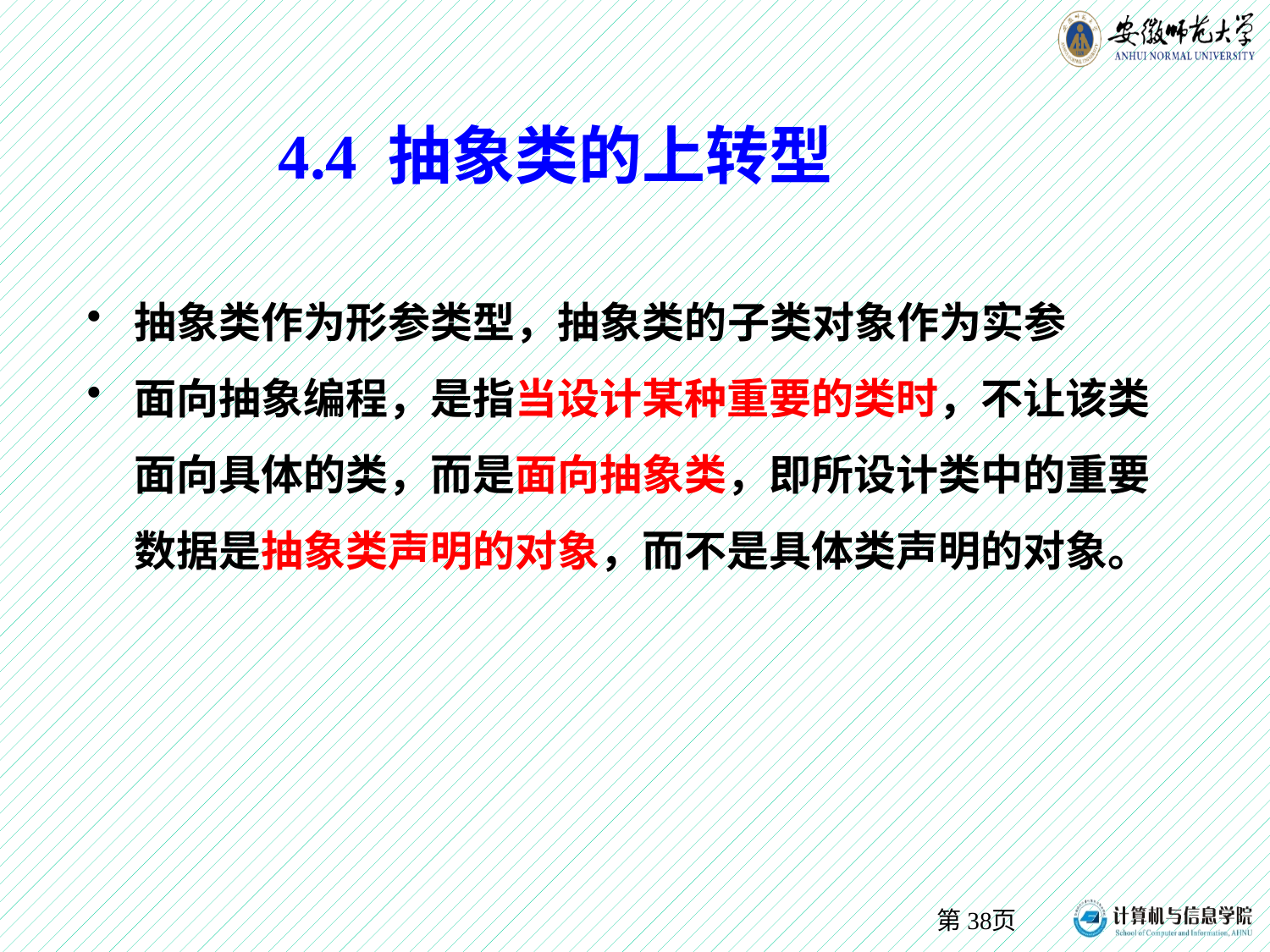

# 4.4 抽象类的上转型
抽象类作为形参类型，抽象类的子类对象作为实参
面向抽象编程，是指当设计某种重要的类时，不让该类面向具体的类，而是面向抽象类，即所设计类中的重要数据是抽象类声明的对象，而不是具体类声明的对象。

第38页